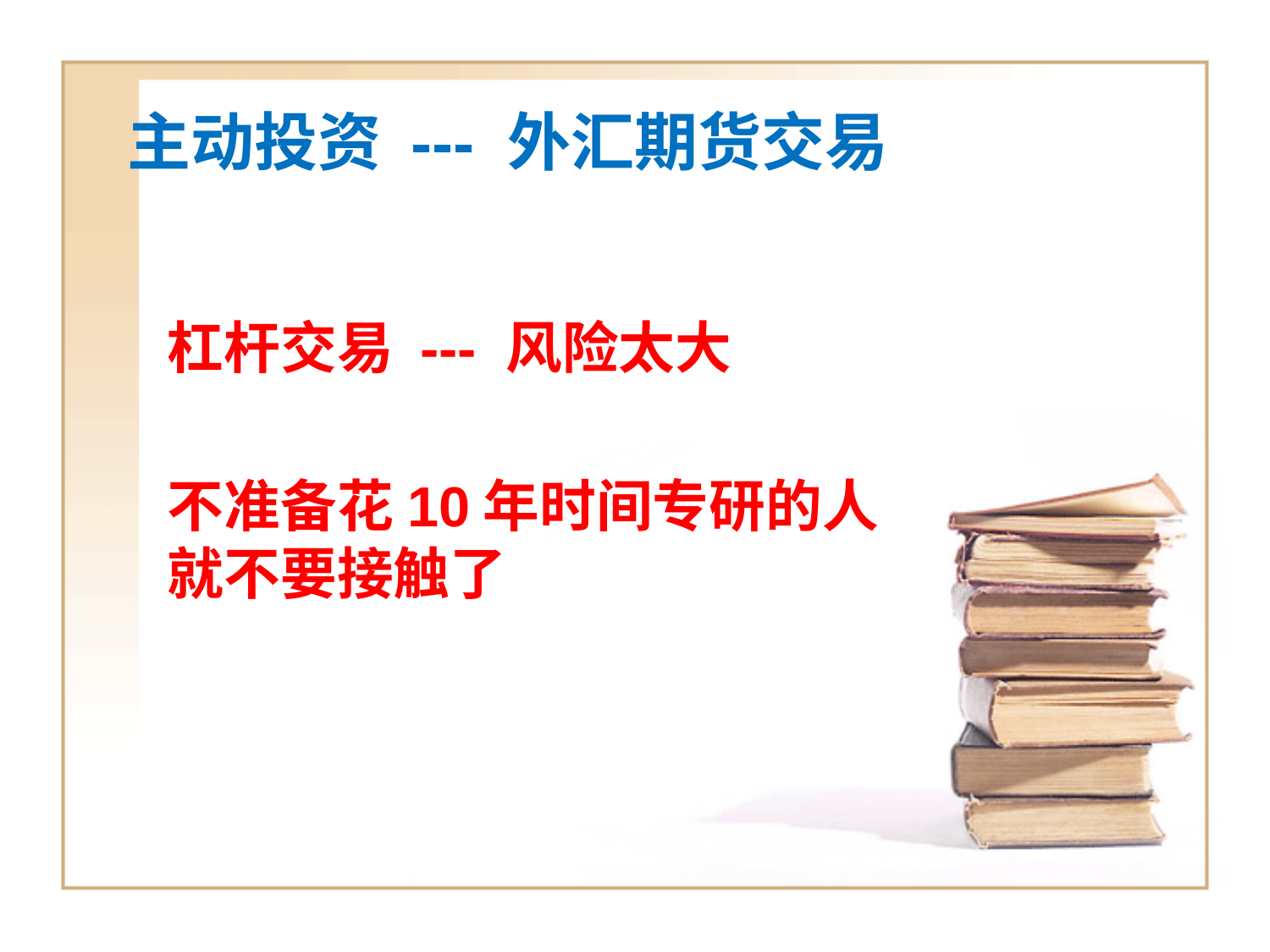

# 主动投资 --- 外汇期货交易
杠杆交易 --- 风险太大

不准备花10年时间专研的人就不要接触了